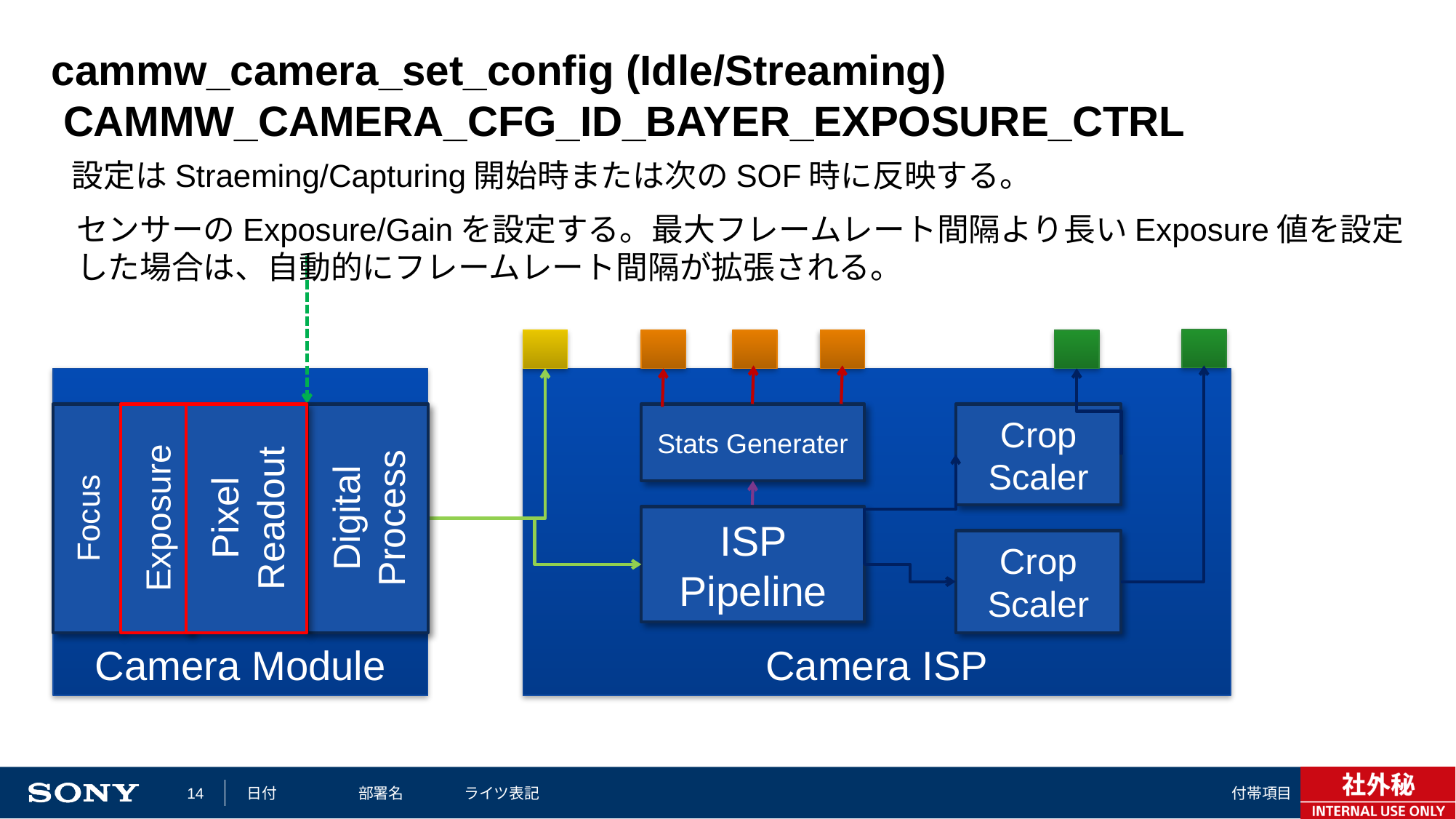

# cammw_camera_set_config (Idle/Streaming) CAMMW_CAMERA_CFG_ID_BAYER_EXPOSURE_CTRL
設定はStraeming/Capturing開始時または次のSOF時に反映する。
センサーのExposure/Gainを設定する。最大フレームレート間隔より長いExposure値を設定
した場合は、自動的にフレームレート間隔が拡張される。

Camera ISP
Camera Module
Crop
Scaler
Digital Process
Focus
Exposure
Pixel Readout
Stats Generater
ISP Pipeline
Crop
Scaler